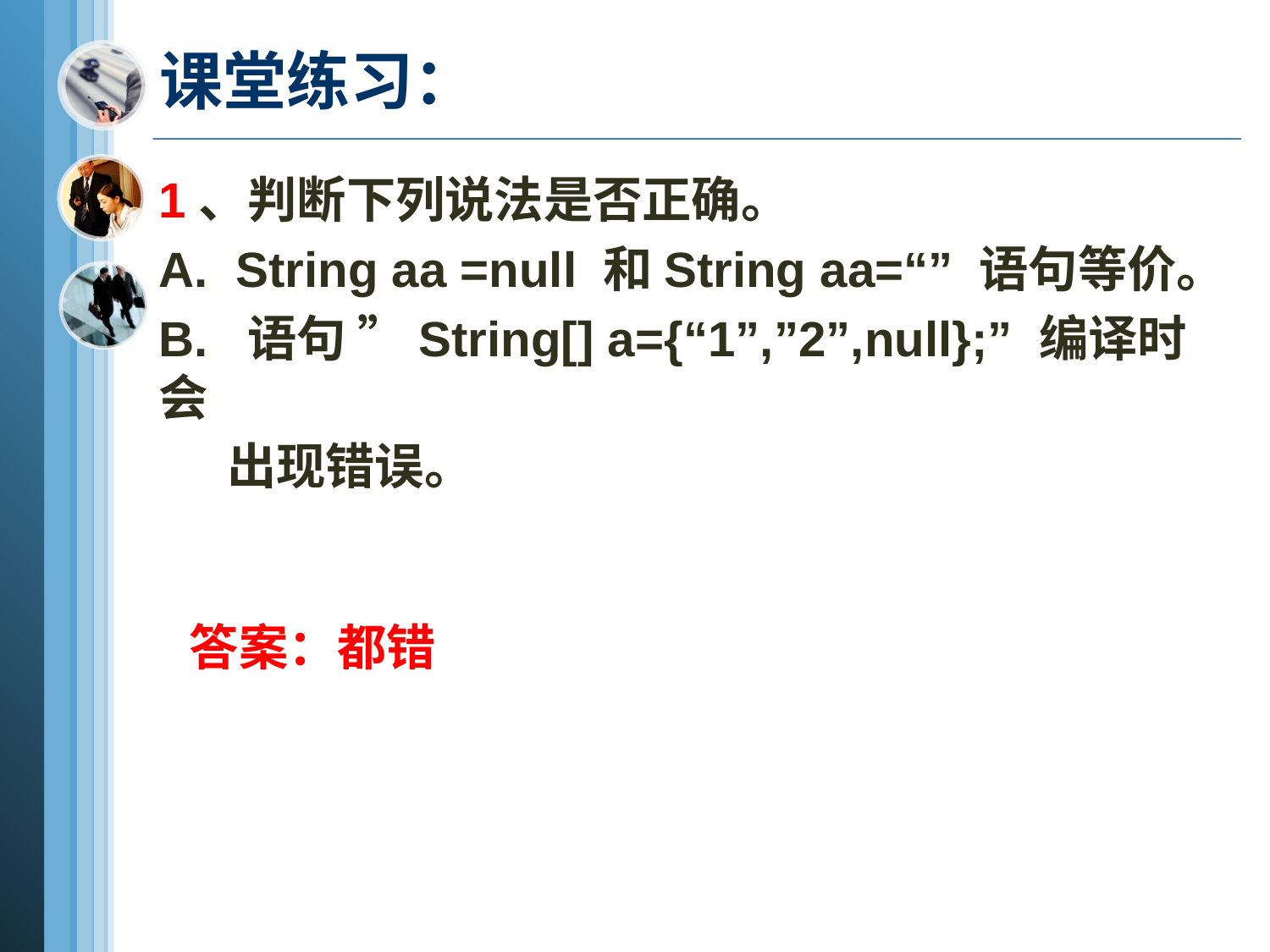

# 课堂练习：
1、判断下列说法是否正确。
A.  String aa =null 和String aa=“” 语句等价。
B.  语句 ”String[] a={“1”,”2”,null};” 编译时会
     出现错误。
答案：都错